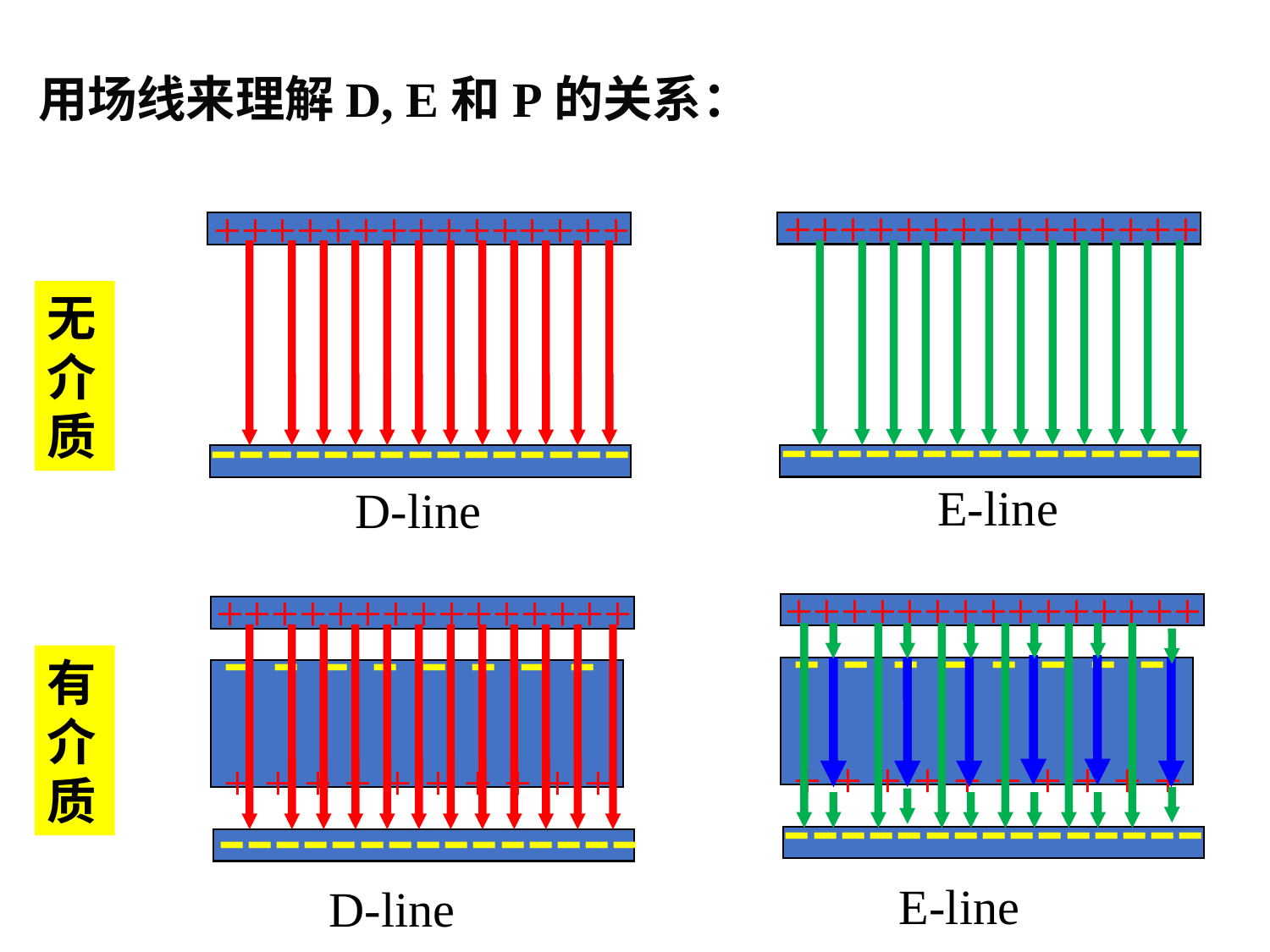

用场线来理解D, E和P的关系：

+++++++++++++++

---------------

D-line

+++++++++++++++

---------------

E-line
无介质

+++++++++++++++

- - - - - - - -

+ + + + + + + + + +
---------------

E-line

+++++++++++++++

- - - - - - - -

+ + + + + + + + + +
---------------

D-line

有介质

25